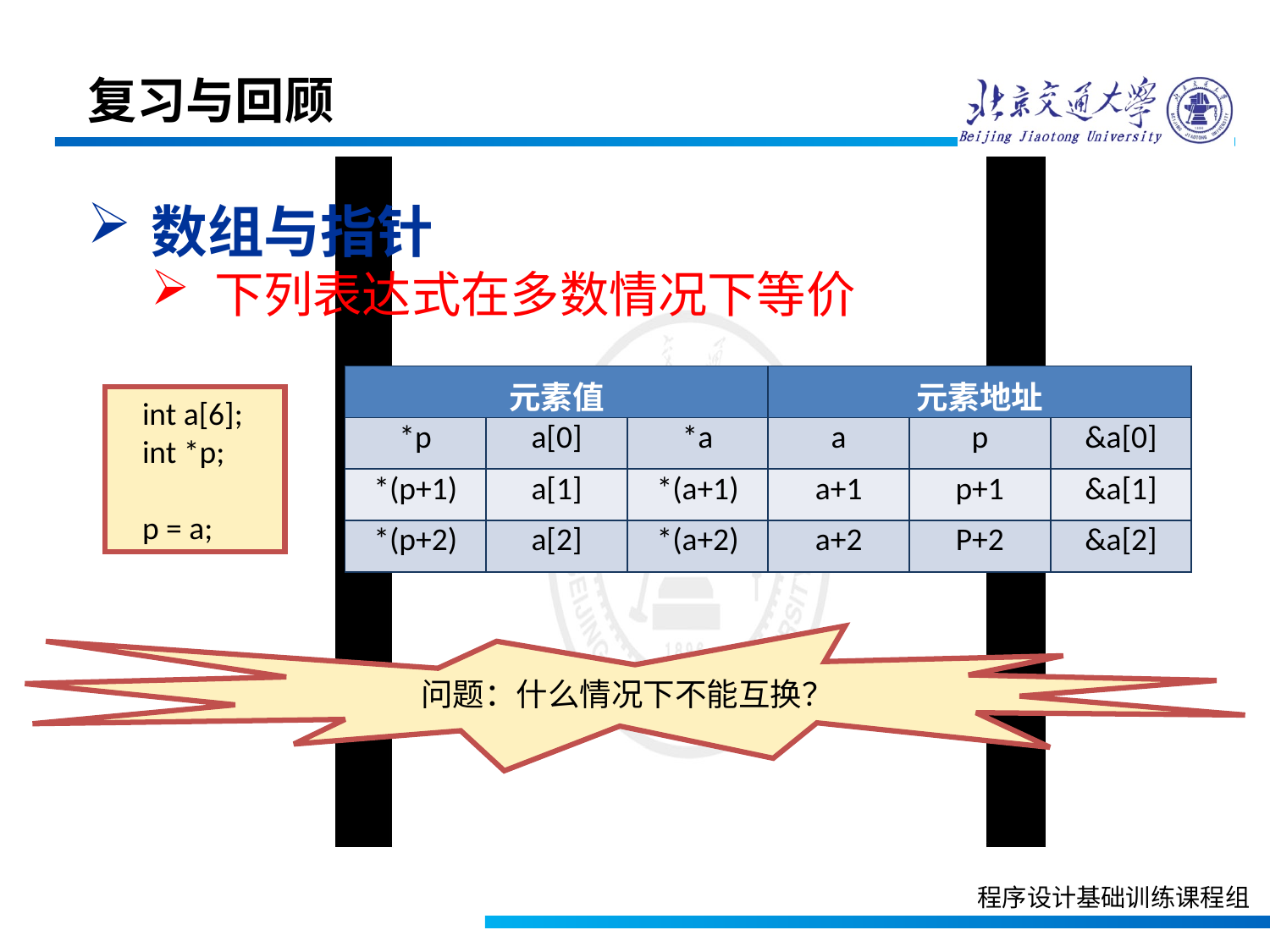

复习与回顾
数组与指针
下列表达式在多数情况下等价
| 元素值 |  |  | 元素地址 |  |  |
| --- | --- | --- | --- | --- | --- |
| \*p | a[0] | \*a | a | p | &a[0] |
| \*(p+1) | a[1] | \*(a+1) | a+1 | p+1 | &a[1] |
| \*(p+2) | a[2] | \*(a+2) | a+2 | P+2 | &a[2] |
int a[6];
int *p;

p = a;
问题：什么情况下不能互换？
程序设计基础训练课程组